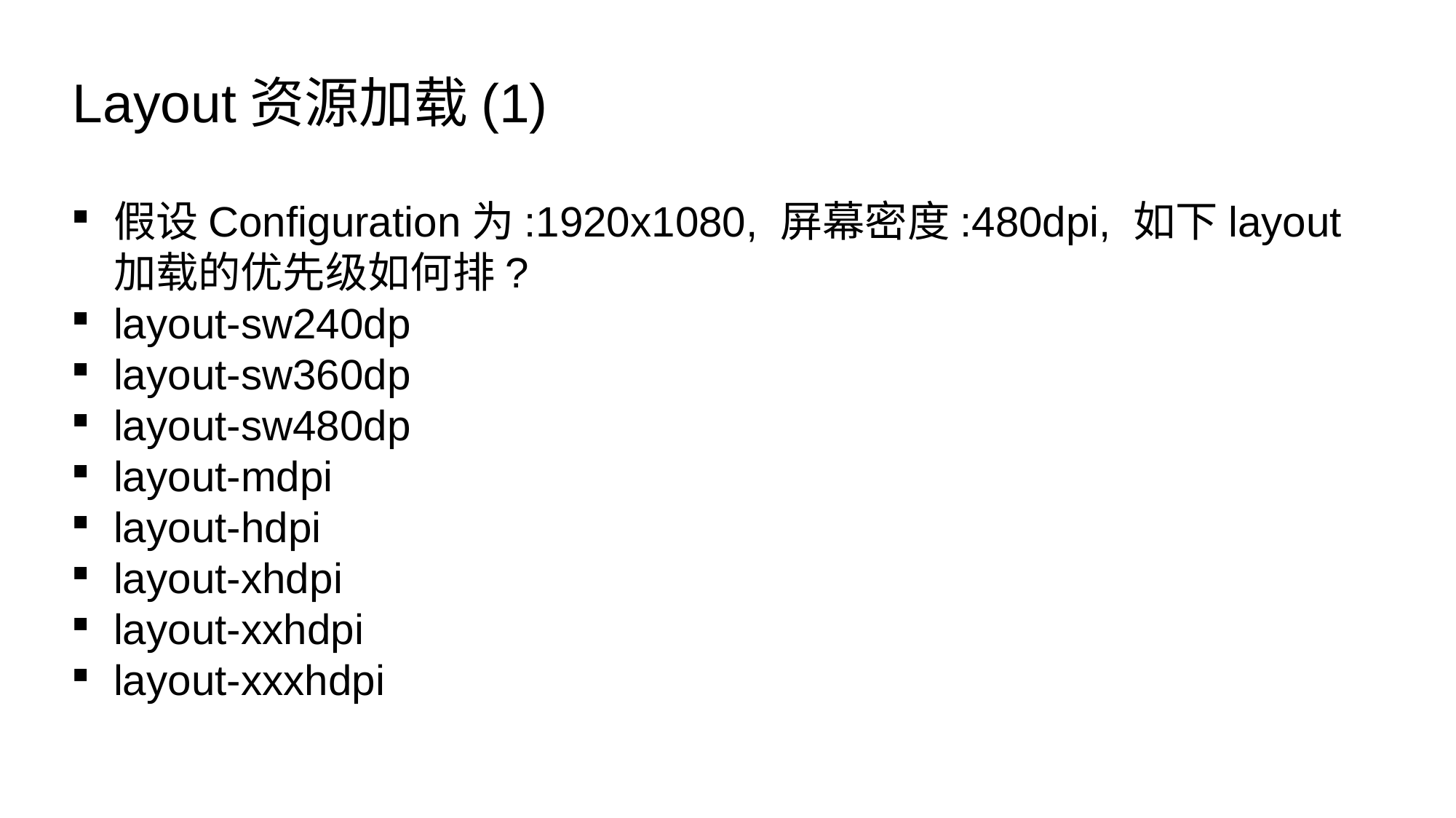

Layout资源加载(1)
假设Configuration为:1920x1080, 屏幕密度:480dpi, 如下layout加载的优先级如何排?
layout-sw240dp
layout-sw360dp
layout-sw480dp
layout-mdpi
layout-hdpi
layout-xhdpi
layout-xxhdpi
layout-xxxhdpi